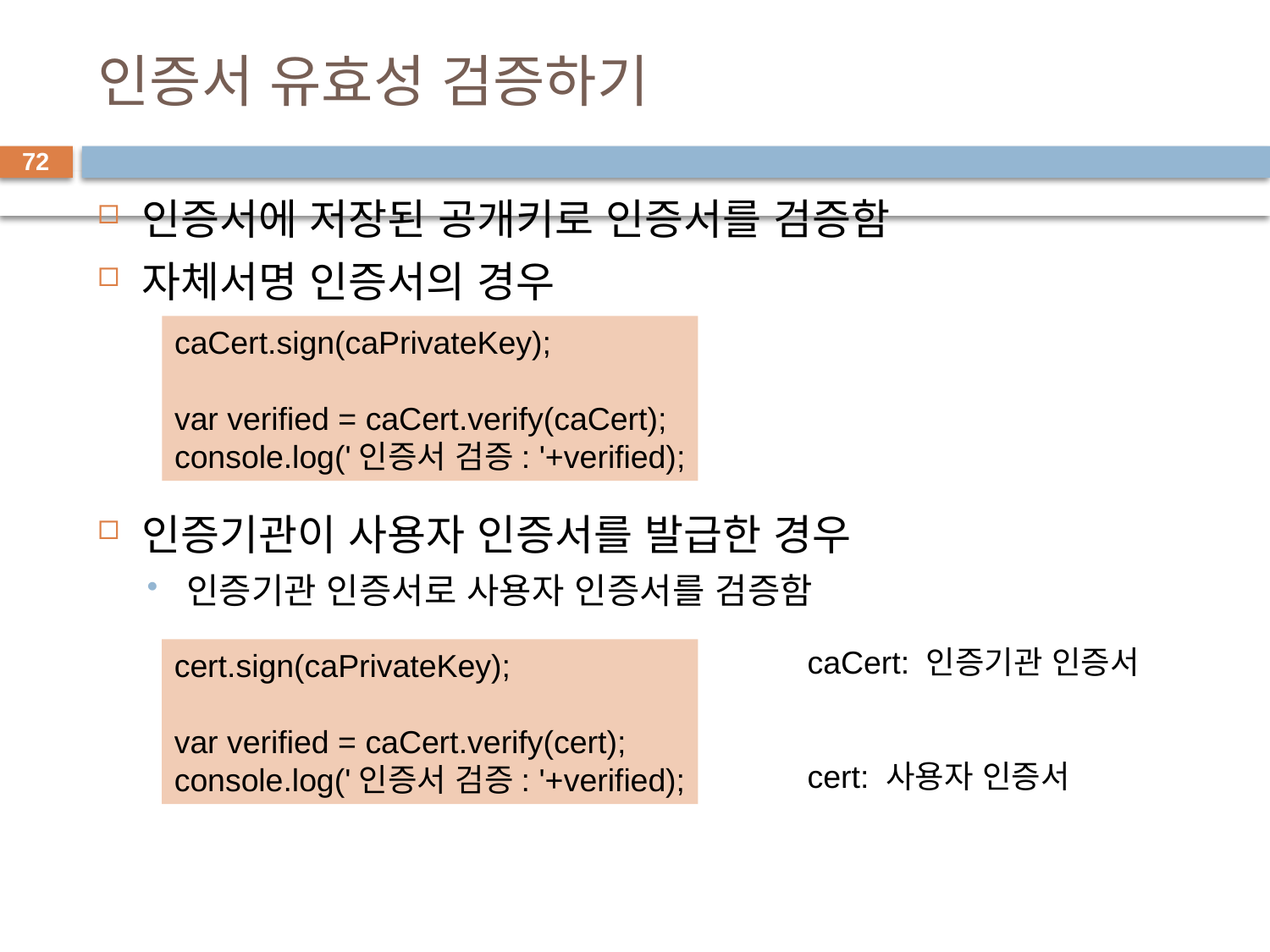

# 인증서 유효성 검증하기
72
인증서에 저장된 공개키로 인증서를 검증함
자체서명 인증서의 경우

인증기관이 사용자 인증서를 발급한 경우
인증기관 인증서로 사용자 인증서를 검증함
caCert.sign(caPrivateKey);

var verified = caCert.verify(caCert);
console.log('인증서 검증: '+verified);
caCert: 인증기관 인증서

cert: 사용자 인증서
cert.sign(caPrivateKey);

var verified = caCert.verify(cert);
console.log('인증서 검증: '+verified);